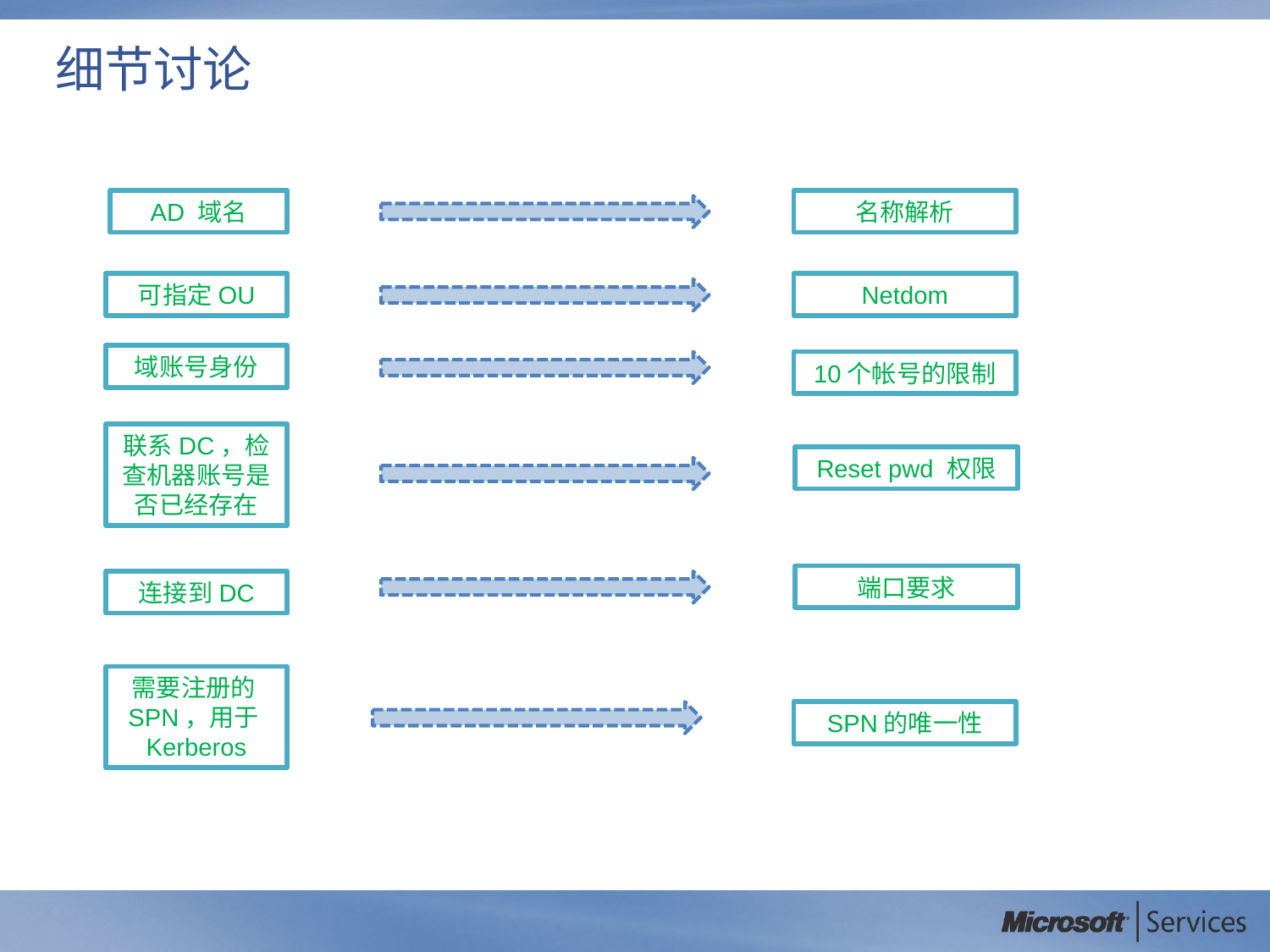

# 细节讨论
AD 域名
可指定OU
域账号身份
联系DC，检查机器账号是否已经存在
连接到DC
需要注册的SPN，用于Kerberos
名称解析
Netdom
10个帐号的限制
Reset pwd 权限
端口要求
SPN的唯一性